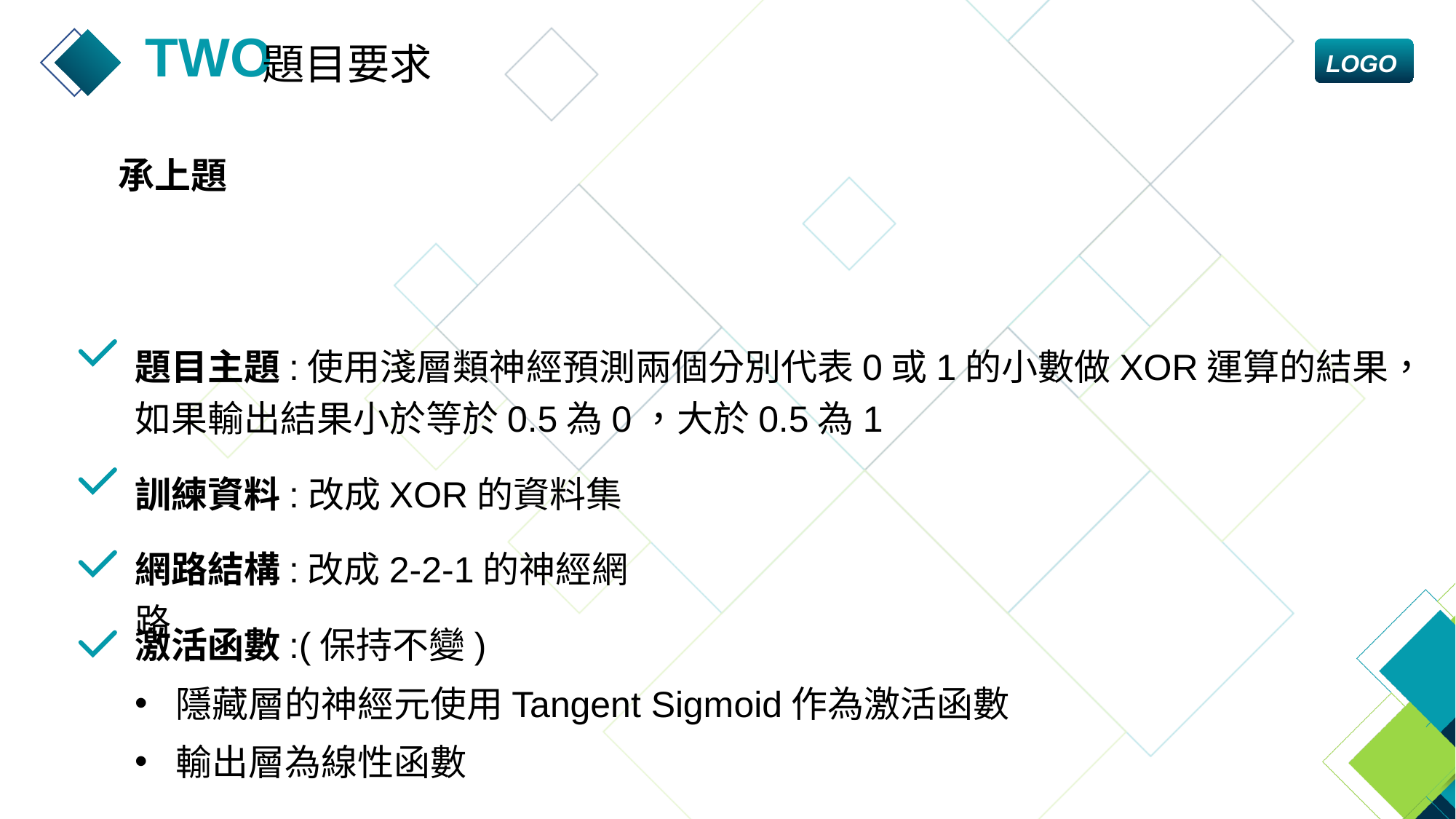

TWO
題目要求
承上題
題目主題:使用淺層類神經預測兩個分別代表0或1的小數做XOR運算的結果，如果輸出結果小於等於0.5為0，大於0.5為1

訓練資料:改成XOR的資料集

網路結構:改成2-2-1的神經網路

激活函數:(保持不變)
隱藏層的神經元使用Tangent Sigmoid作為激活函數
輸出層為線性函數